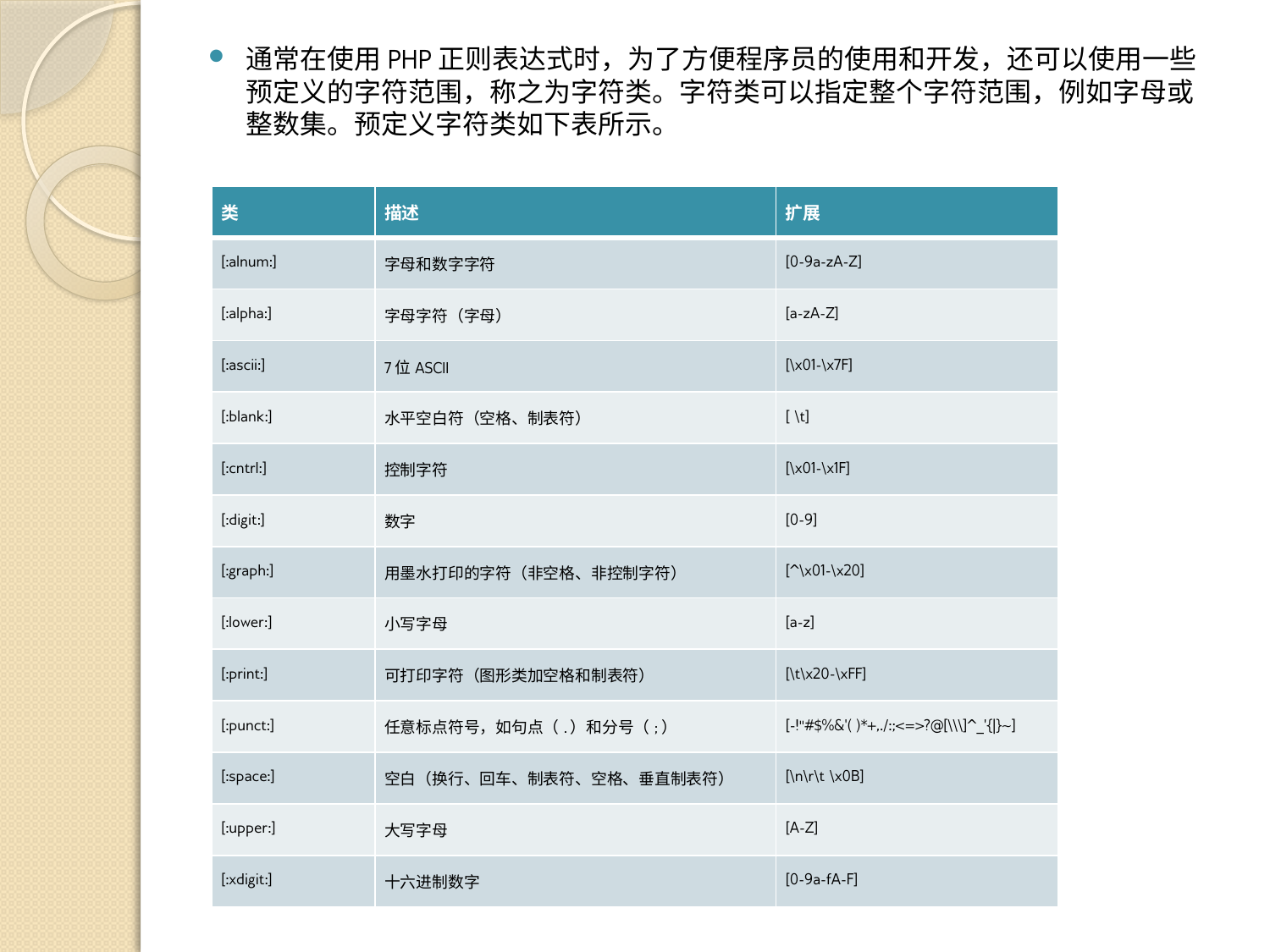

通常在使用PHP正则表达式时，为了方便程序员的使用和开发，还可以使用一些预定义的字符范围，称之为字符类。字符类可以指定整个字符范围，例如字母或整数集。预定义字符类如下表所示。
| 类 | 描述 | 扩展 |
| --- | --- | --- |
| [:alnum:] | 字母和数字字符 | [0-9a-zA-Z] |
| [:alpha:] | 字母字符（字母） | [a-zA-Z] |
| [:ascii:] | 7位ASCII | [\x01-\x7F] |
| [:blank:] | 水平空白符（空格、制表符） | [ \t] |
| [:cntrl:] | 控制字符 | [\x01-\x1F] |
| [:digit:] | 数字 | [0-9] |
| [:graph:] | 用墨水打印的字符（非空格、非控制字符） | [^\x01-\x20] |
| [:lower:] | 小写字母 | [a-z] |
| [:print:] | 可打印字符（图形类加空格和制表符） | [\t\x20-\xFF] |
| [:punct:] | 任意标点符号，如句点（.）和分号（;） | [-!"#$%&'( )\*+,./:;<=>?@[\\\]^\_'{|}~] |
| [:space:] | 空白（换行、回车、制表符、空格、垂直制表符） | [\n\r\t \x0B] |
| [:upper:] | 大写字母 | [A-Z] |
| [:xdigit:] | 十六进制数字 | [0-9a-fA-F] |